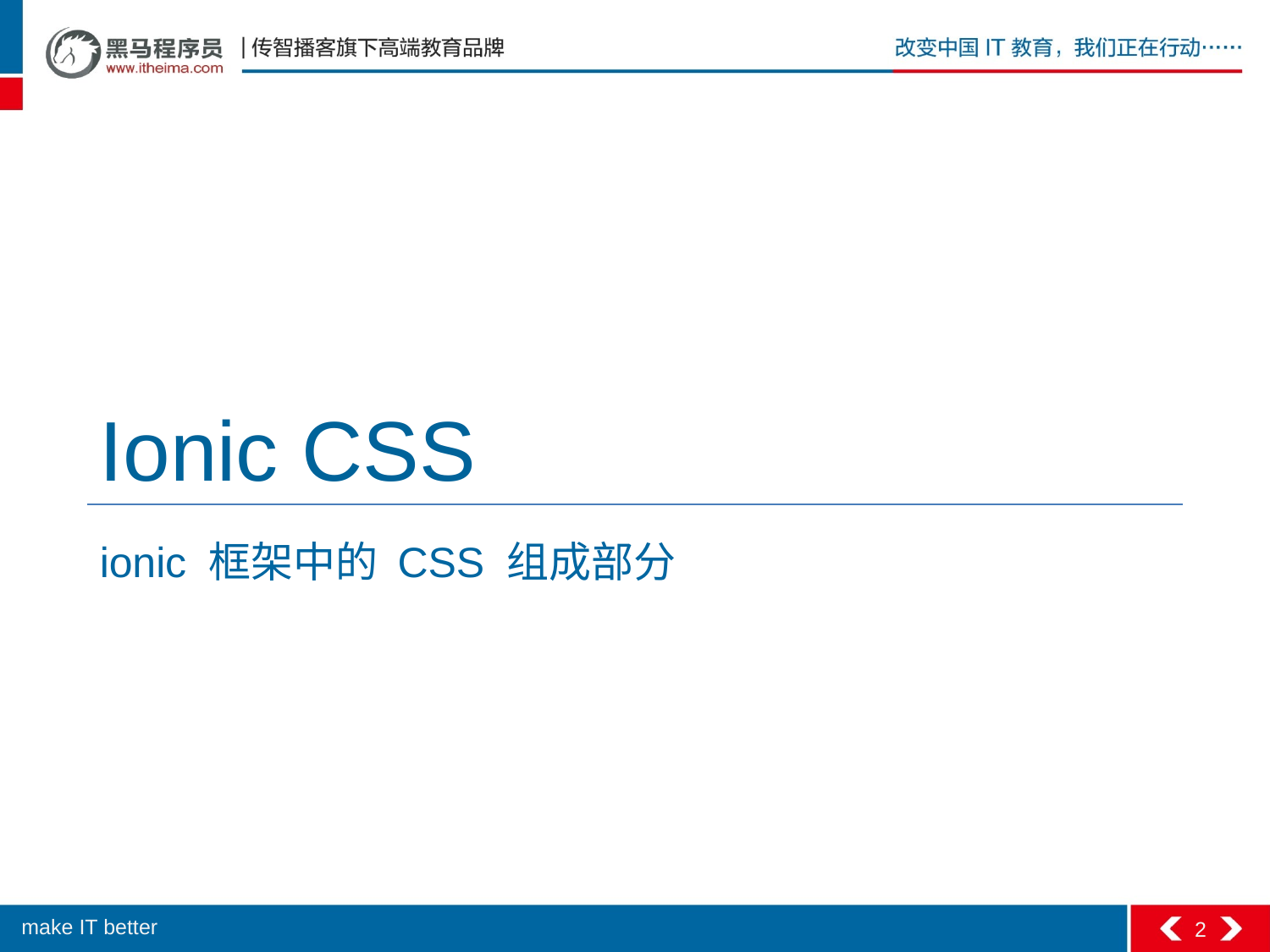

# Ionic CSS
ionic 框架中的 CSS 组成部分
2

make IT better